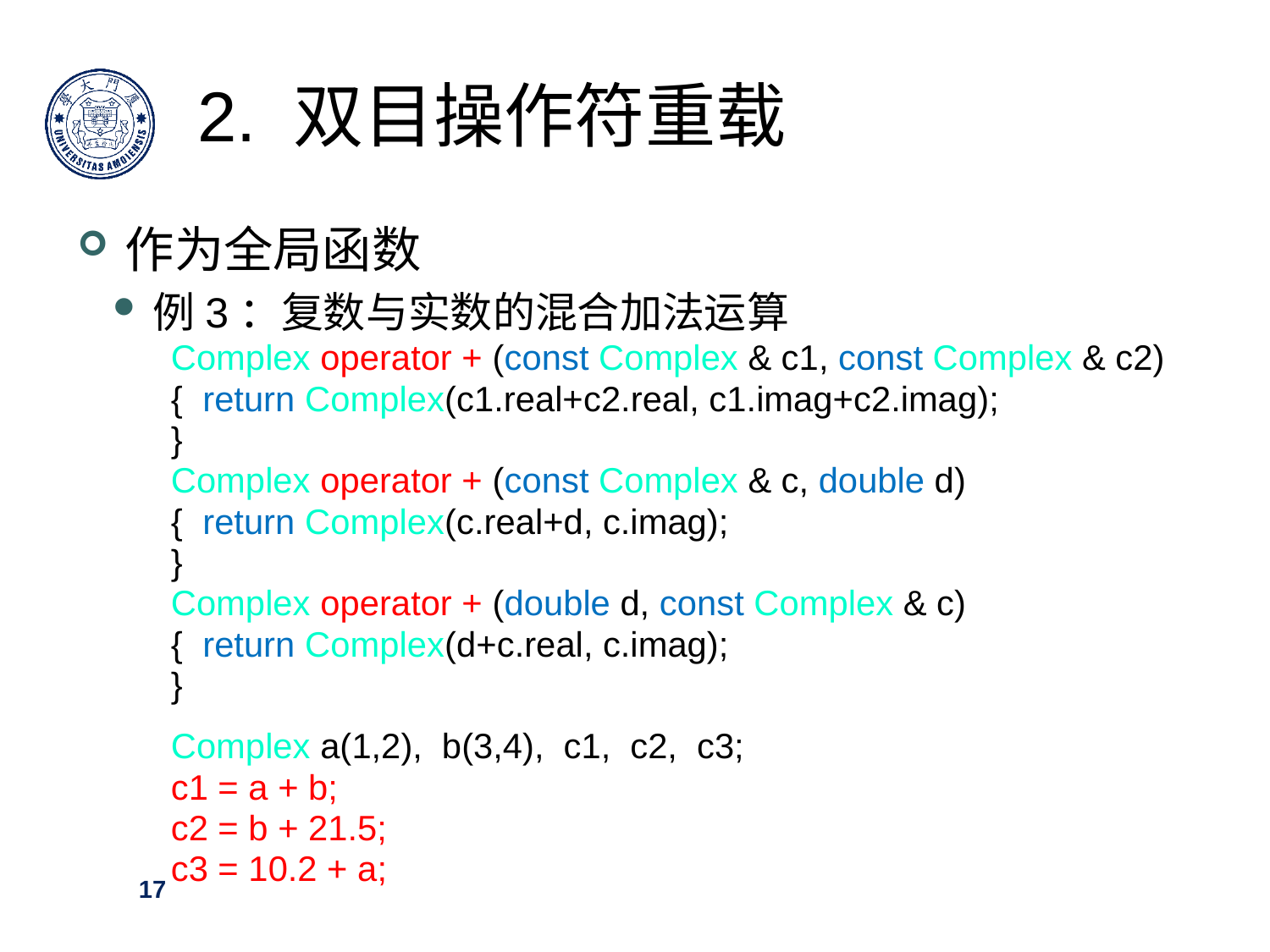

2. 双目操作符重载
作为全局函数
例3：复数与实数的混合加法运算
Complex operator + (const Complex & c1, const Complex & c2)
{	return Complex(c1.real+c2.real, c1.imag+c2.imag);
}
Complex operator + (const Complex & c, double d)
{	return Complex(c.real+d, c.imag);
}
Complex operator + (double d, const Complex & c)
{	return Complex(d+c.real, c.imag);
}

Complex a(1,2),  b(3,4),  c1,  c2,  c3;
c1 = a + b;
c2 = b + 21.5;
c3 = 10.2 + a;
17